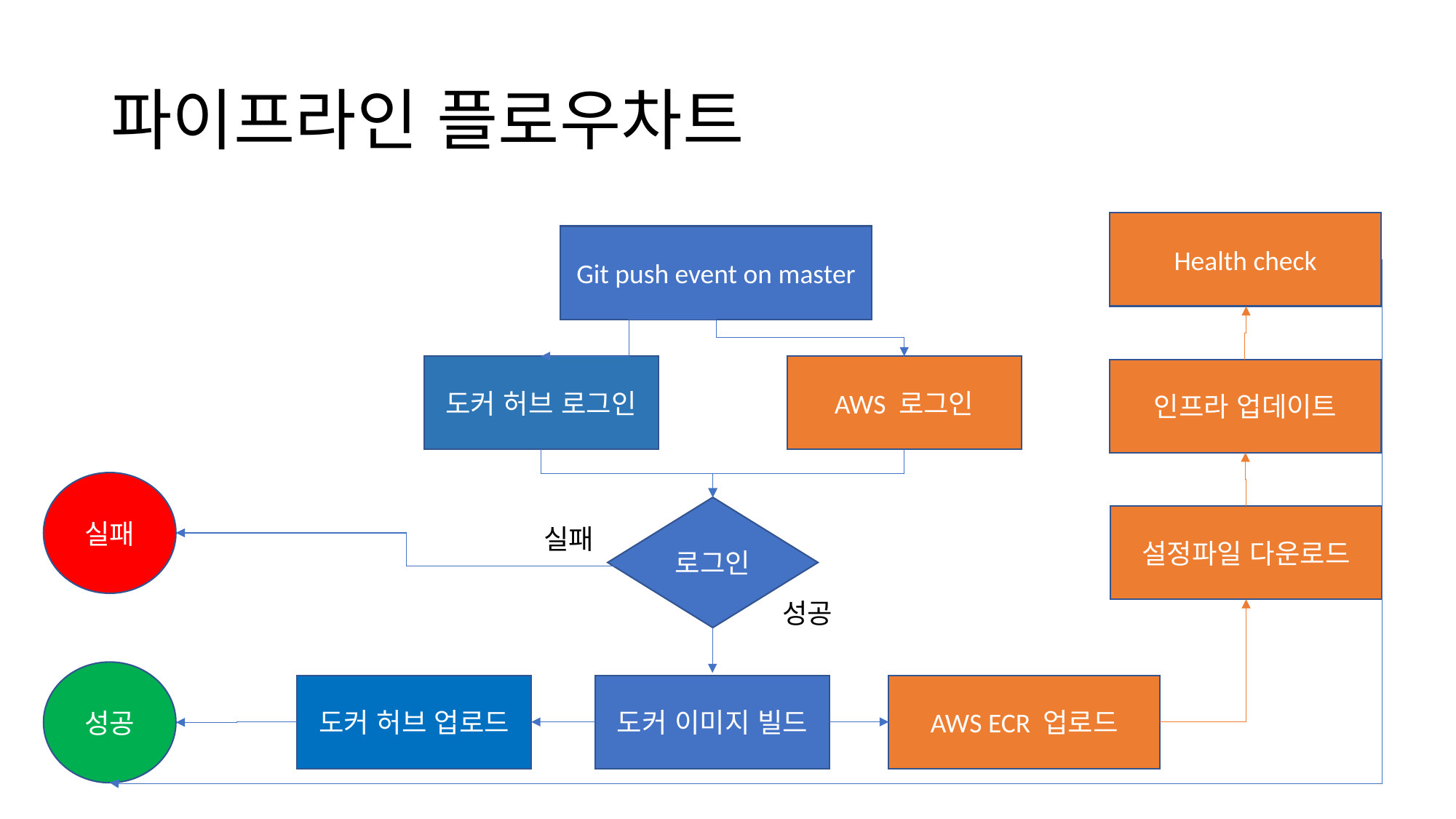

# 파이프라인 플로우차트
Health check
Git push event on master
도커 허브 로그인
AWS 로그인
인프라 업데이트
실패
로그인
설정파일 다운로드
실패
성공
성공
도커 허브 업로드
AWS ECR 업로드
도커 이미지 빌드